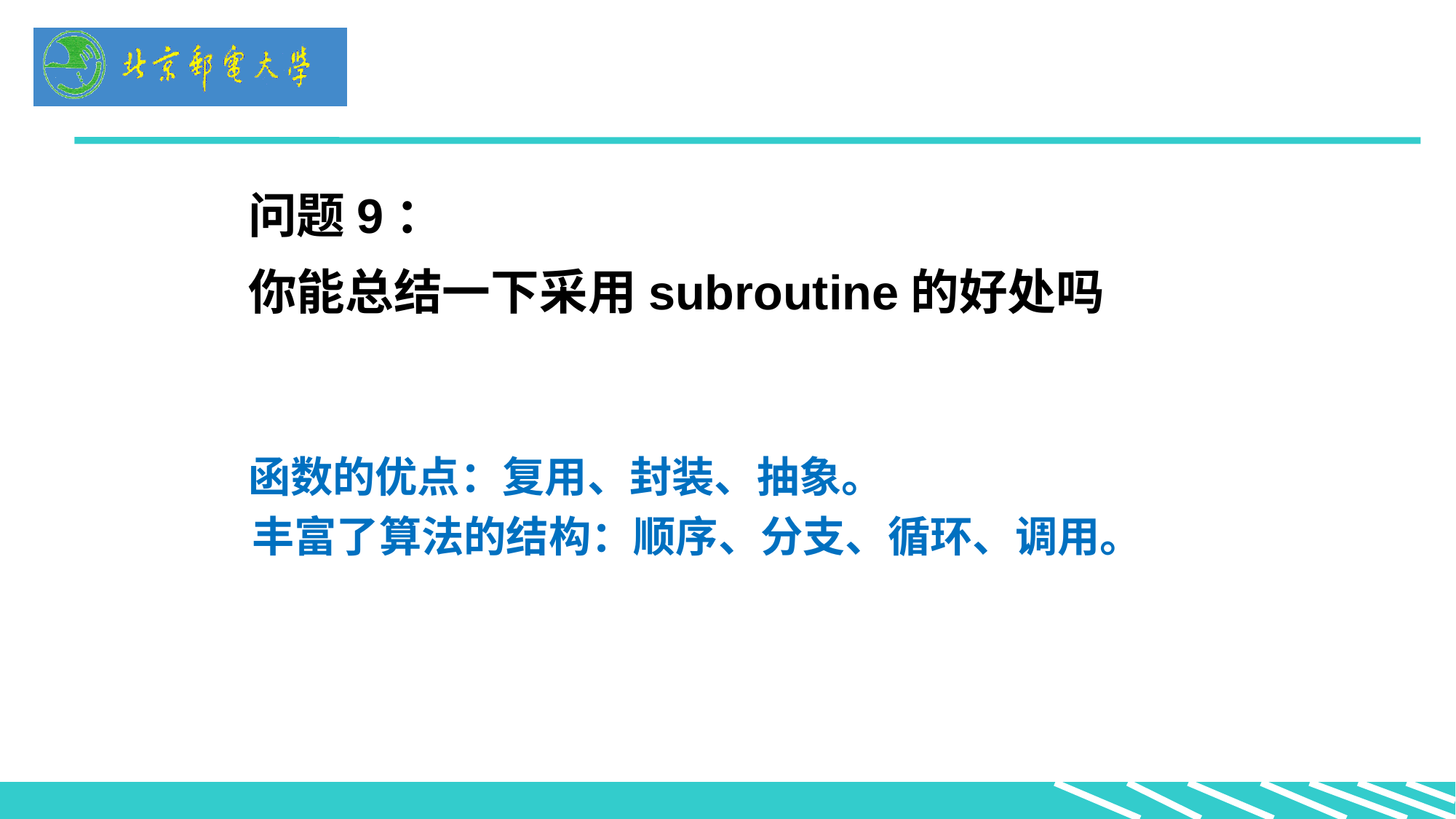

问题9：
你能总结一下采用subroutine的好处吗
函数的优点：复用、封装、抽象。
丰富了算法的结构：顺序、分支、循环、调用。